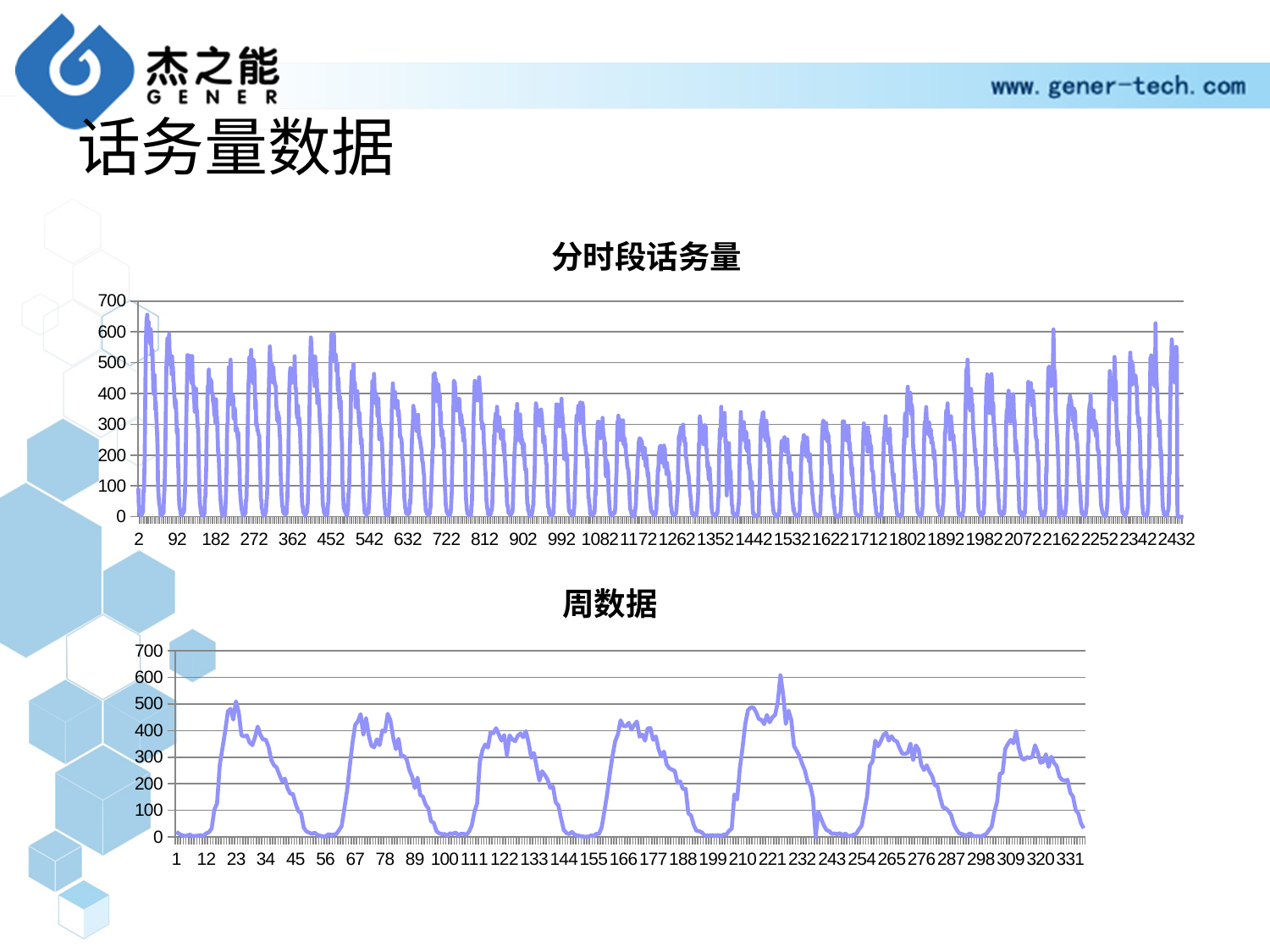

# 话务量数据

### Chart:

| Category |  |
|---|---|

### Chart: 周数据

| Category |  |
|---|---|